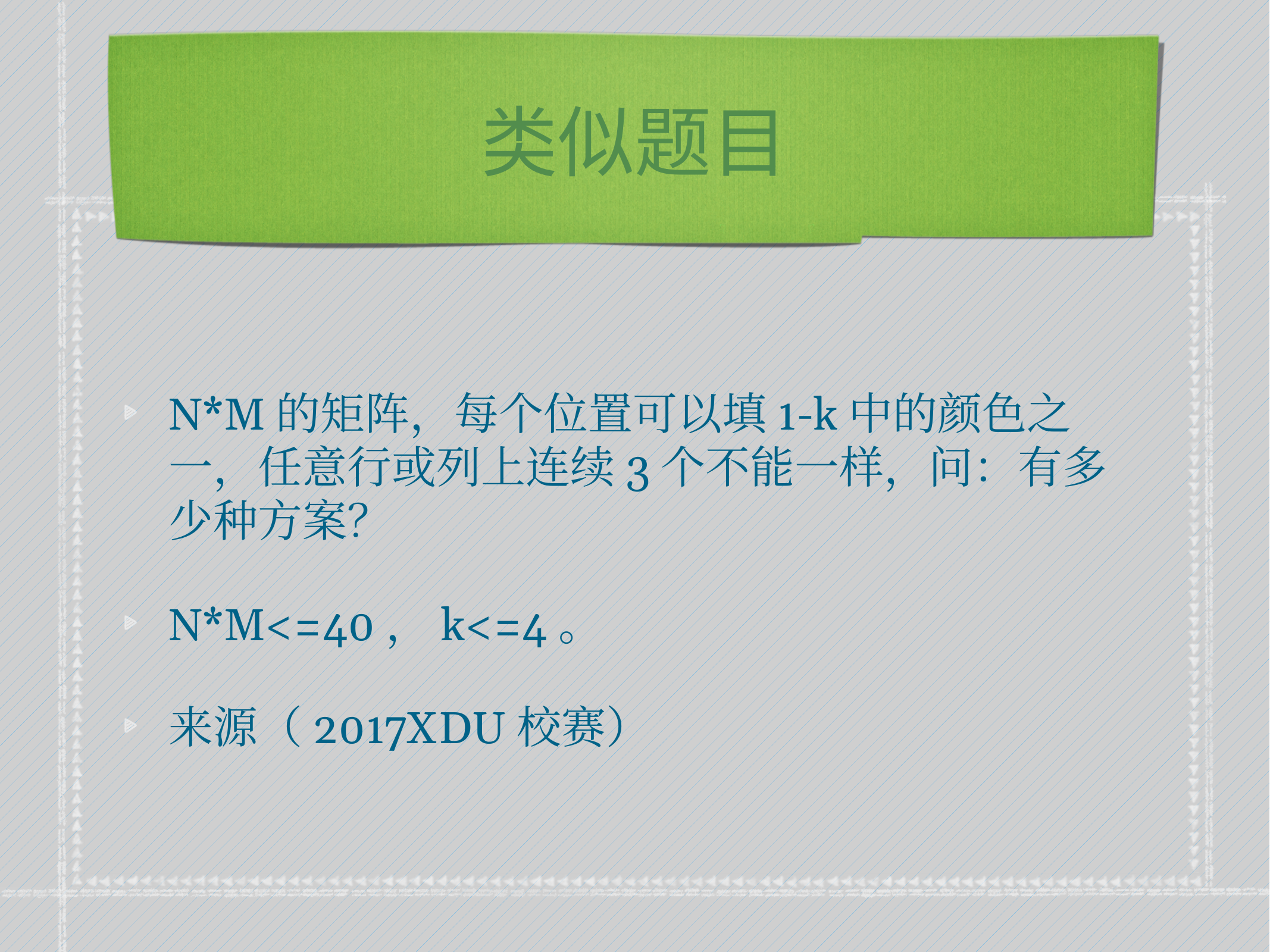

# 类似题目
N*M的矩阵，每个位置可以填1-k中的颜色之一，任意行或列上连续3个不能一样，问：有多少种方案？
N*M<=40，k<=4。
来源（2017XDU校赛）